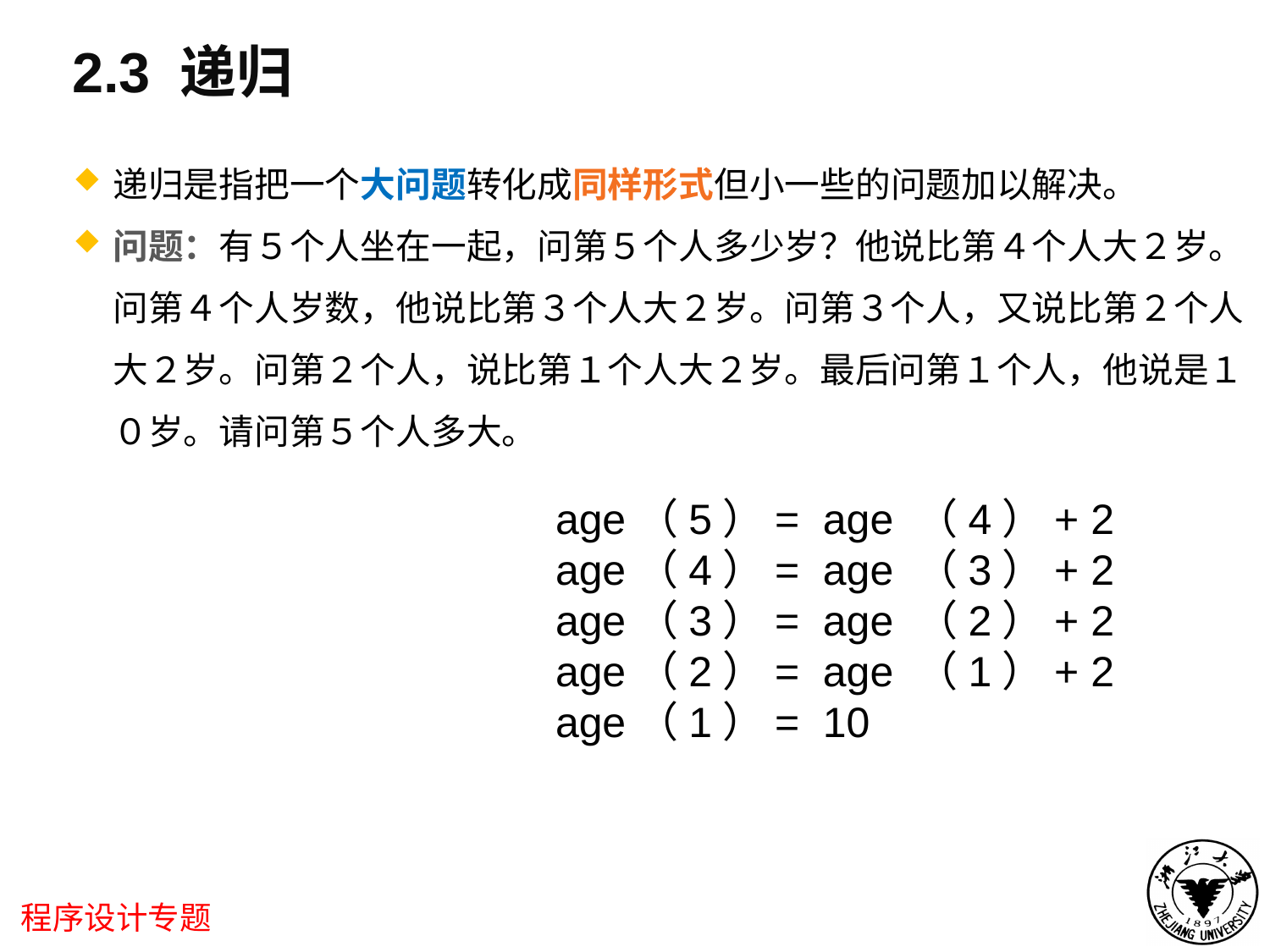

2.3 递归
递归是指把一个大问题转化成同样形式但小一些的问题加以解决。
问题：有５个人坐在一起，问第５个人多少岁？他说比第４个人大２岁。问第４个人岁数，他说比第３个人大２岁。问第３个人，又说比第２个人大２岁。问第２个人，说比第１个人大２岁。最后问第１个人，他说是１０岁。请问第５个人多大。

age（5）=  age （4）+ 2
age（4）=  age （3）+ 2
age（3）=  age （2）+ 2
age（2）=  age （1）+ 2
age（1）=  10